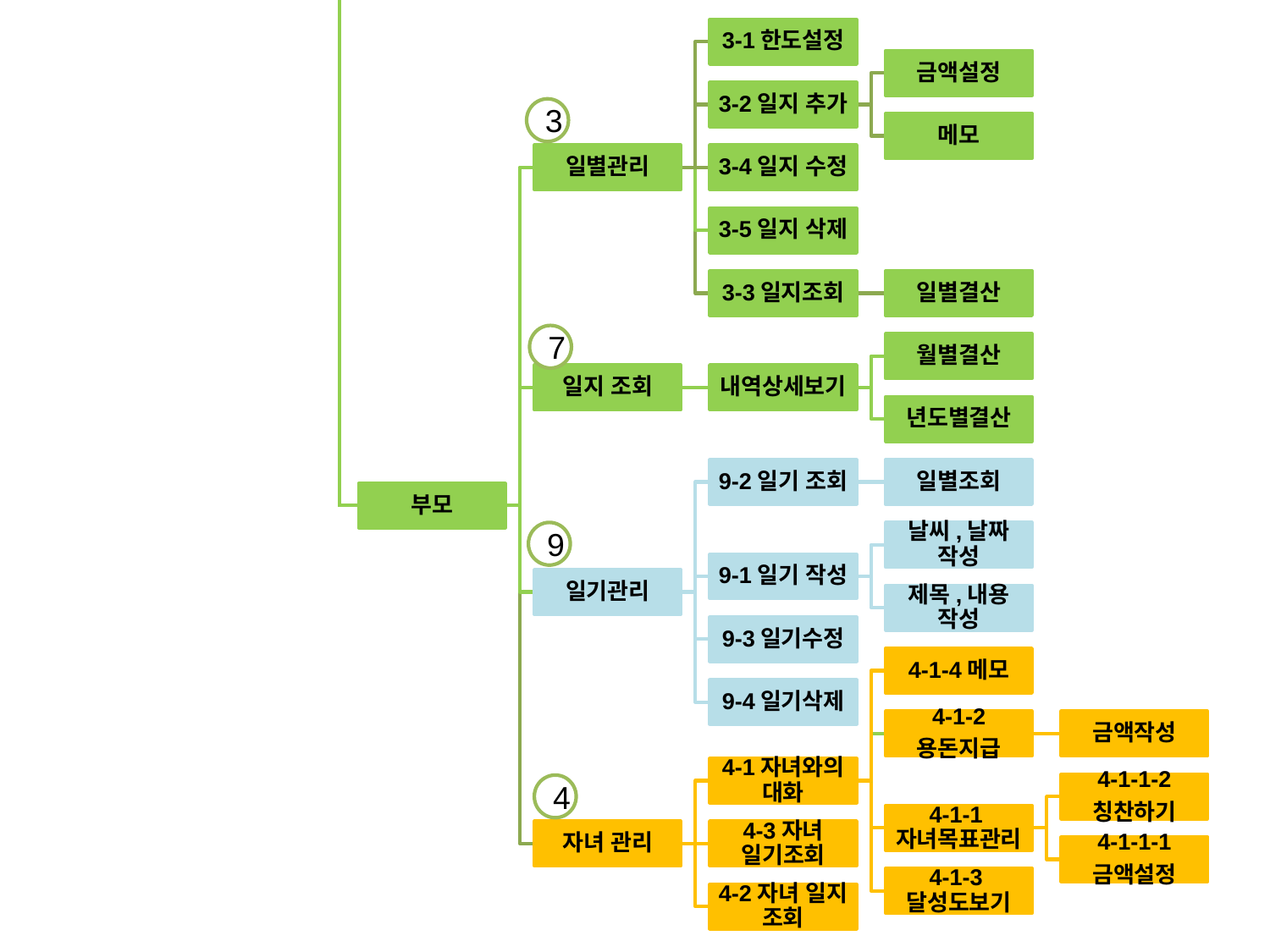

3-1한도설정

금액설정

3-2일지 추가

메모
일별관리
3-4일지 수정

3-5일지 삭제
3-3일지조회
일별결산

월별결산

일지 조회
내역상세보기

년도별결산
9-2일기 조회
일별조회

부모

날씨,날짜 작성

9-1일기 작성
일기관리

제목,내용 작성

9-3일기수정
4-1-4메모

9-4일기삭제
4-1-2
용돈지급
금액작성

4-1자녀와의 대화
4-1-1-2
칭찬하기

4-1-1자녀목표관리
자녀 관리
4-3자녀 일기조회

4-1-1-1
금액설정

4-1-3달성도보기
4-2자녀 일지 조회
3
7
9
4